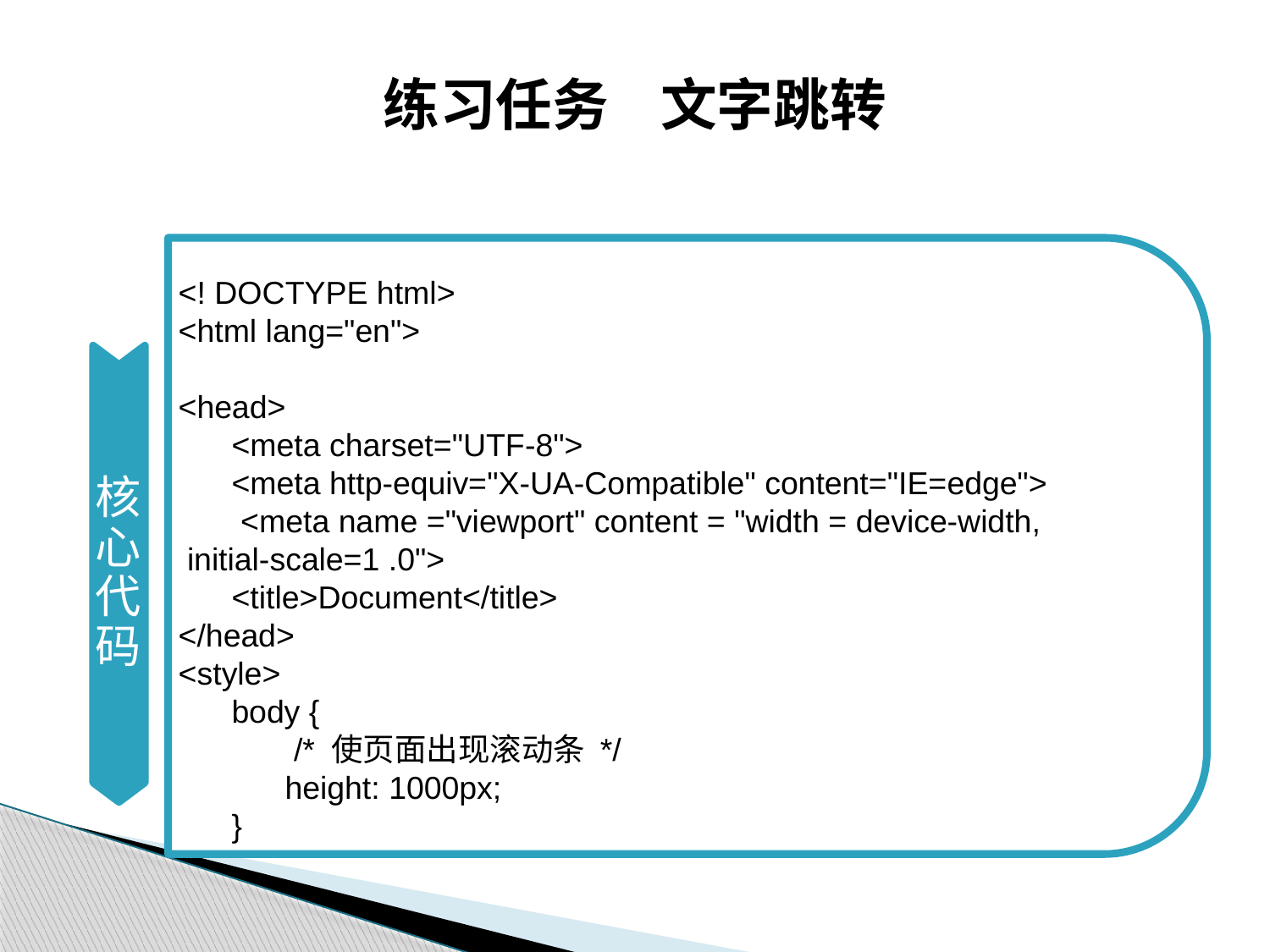

# 练习任务    文字跳转

核心代码
<! DOCTYPE html>
<html lang="en">

<head>
      <meta charset="UTF-8">
      <meta http-equiv="X-UA-Compatible" content="IE=edge">
       <meta name ="viewport" content = "width = device-width,
 initial-scale=1 .0">
      <title>Document</title>
</head>
<style>
      body {
             /* 使页面出现滚动条 */
            height: 1000px;
      }